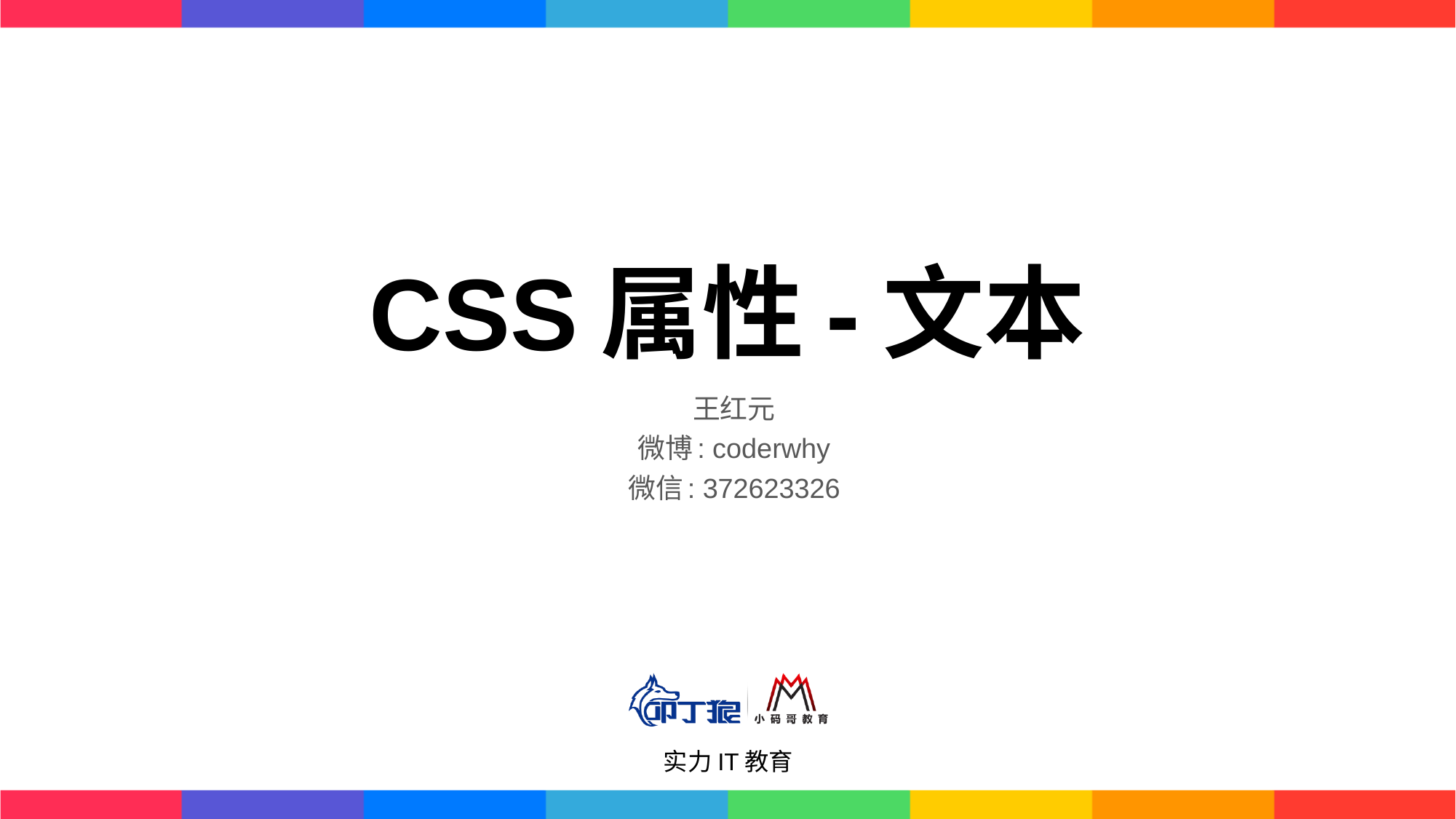

# CSS属性-文本
王红元
微博: coderwhy
微信: 372623326